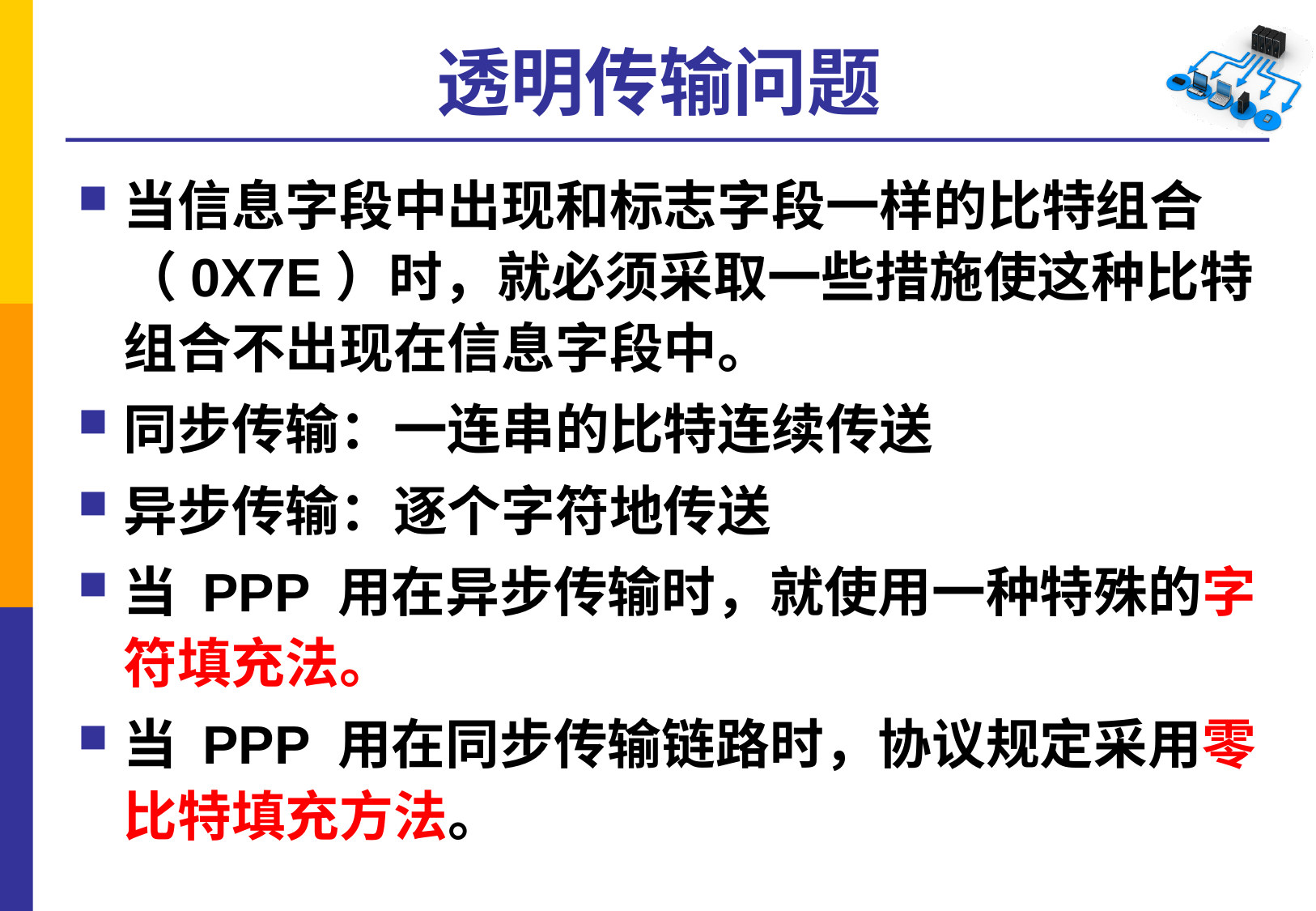

# 透明传输问题
当信息字段中出现和标志字段一样的比特组合（0X7E）时，就必须采取一些措施使这种比特组合不出现在信息字段中。
同步传输：一连串的比特连续传送
异步传输：逐个字符地传送
当 PPP 用在异步传输时，就使用一种特殊的字符填充法。
当 PPP 用在同步传输链路时，协议规定采用零比特填充方法。